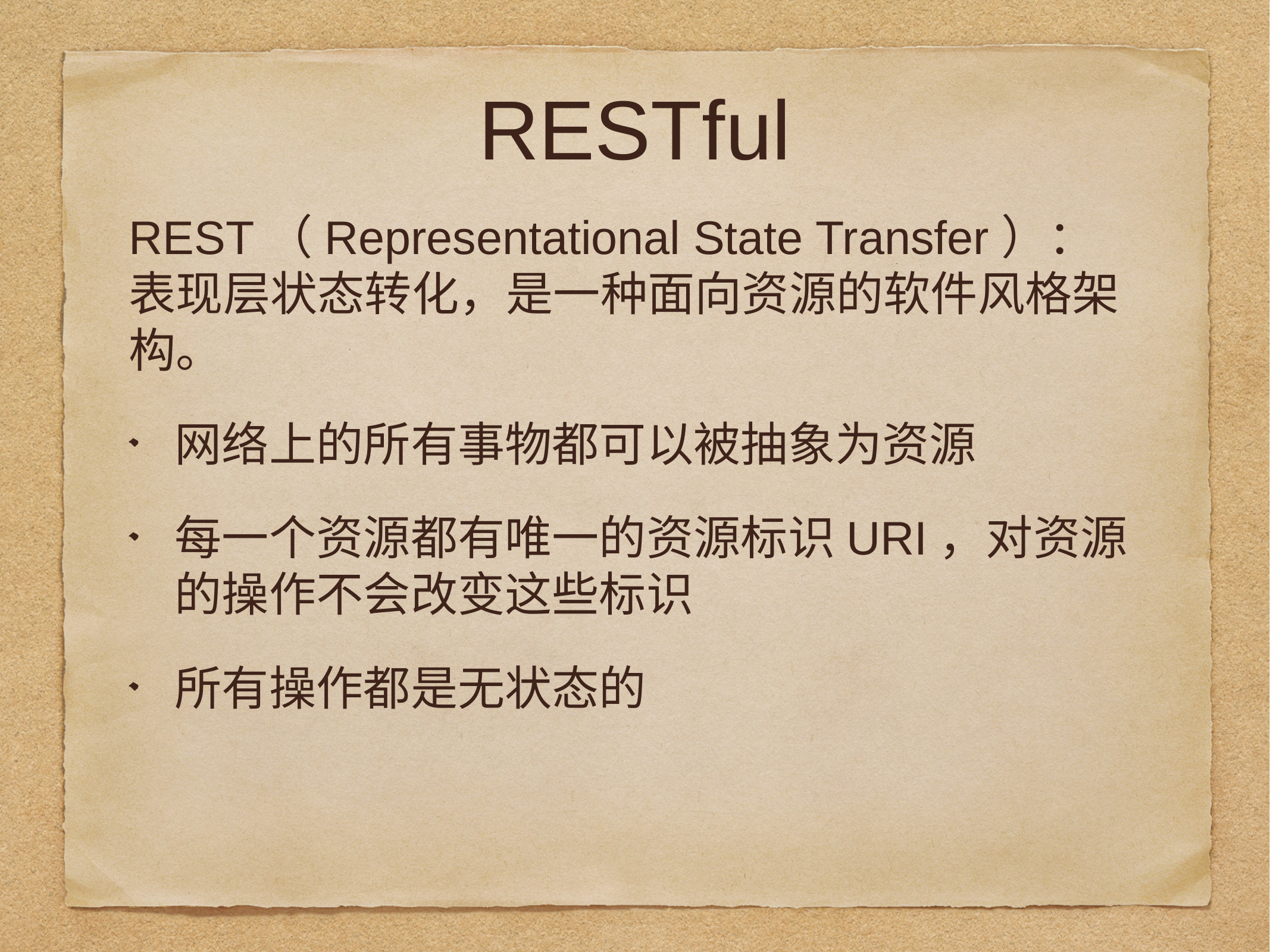

# RESTful
REST（Representational State Transfer）：表现层状态转化，是一种面向资源的软件风格架构。
网络上的所有事物都可以被抽象为资源
每一个资源都有唯一的资源标识URI，对资源的操作不会改变这些标识
所有操作都是无状态的